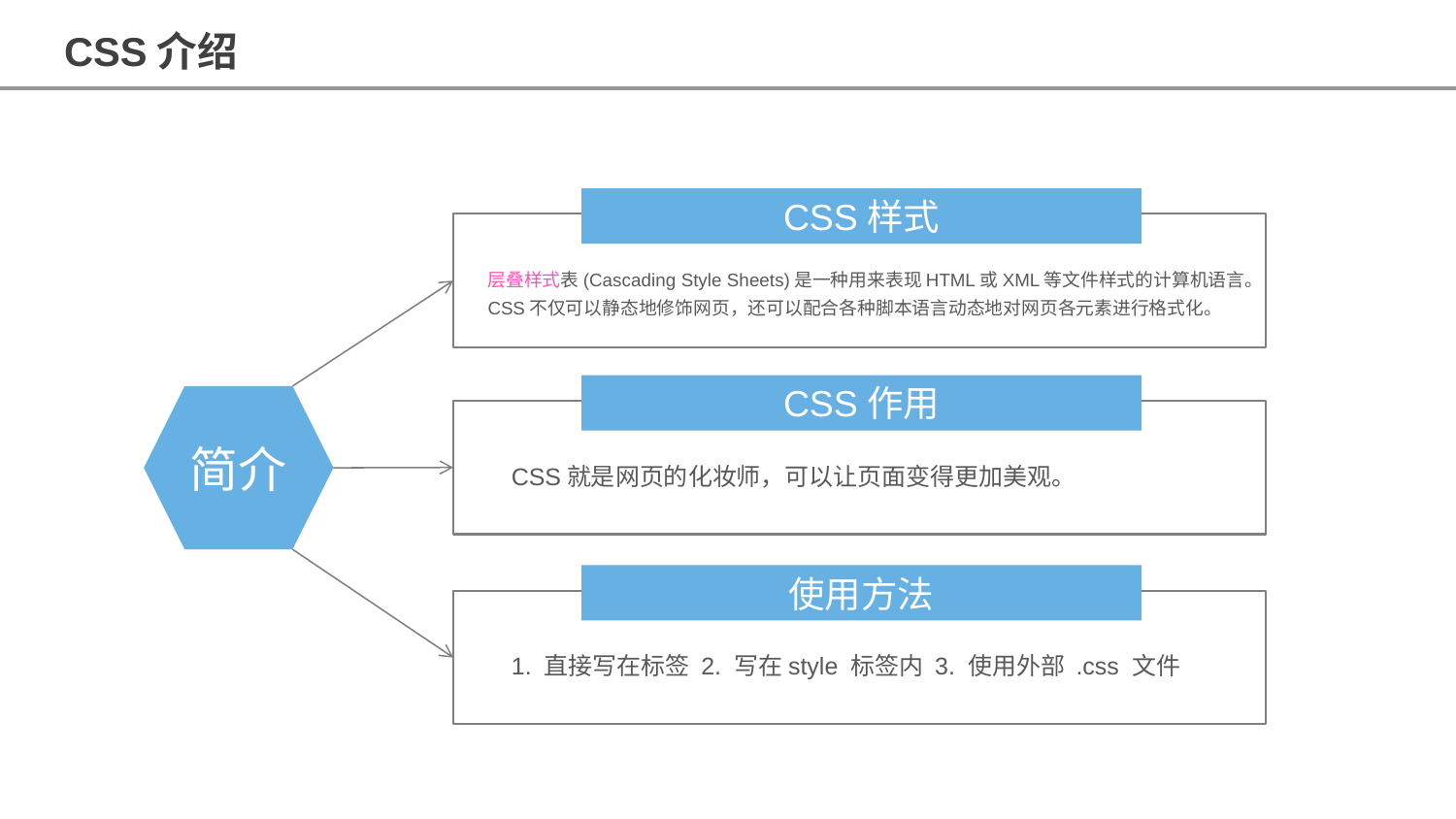

CSS介绍
CSS样式

层叠样式表(Cascading Style Sheets)是一种用来表现HTML或XML等文件样式的计算机语言。CSS不仅可以静态地修饰网页，还可以配合各种脚本语言动态地对网页各元素进行格式化。
CSS作用
简介

CSS就是网页的化妆师，可以让页面变得更加美观。
使用方法

1. 直接写在标签 2. 写在style 标签内 3. 使用外部 .css 文件